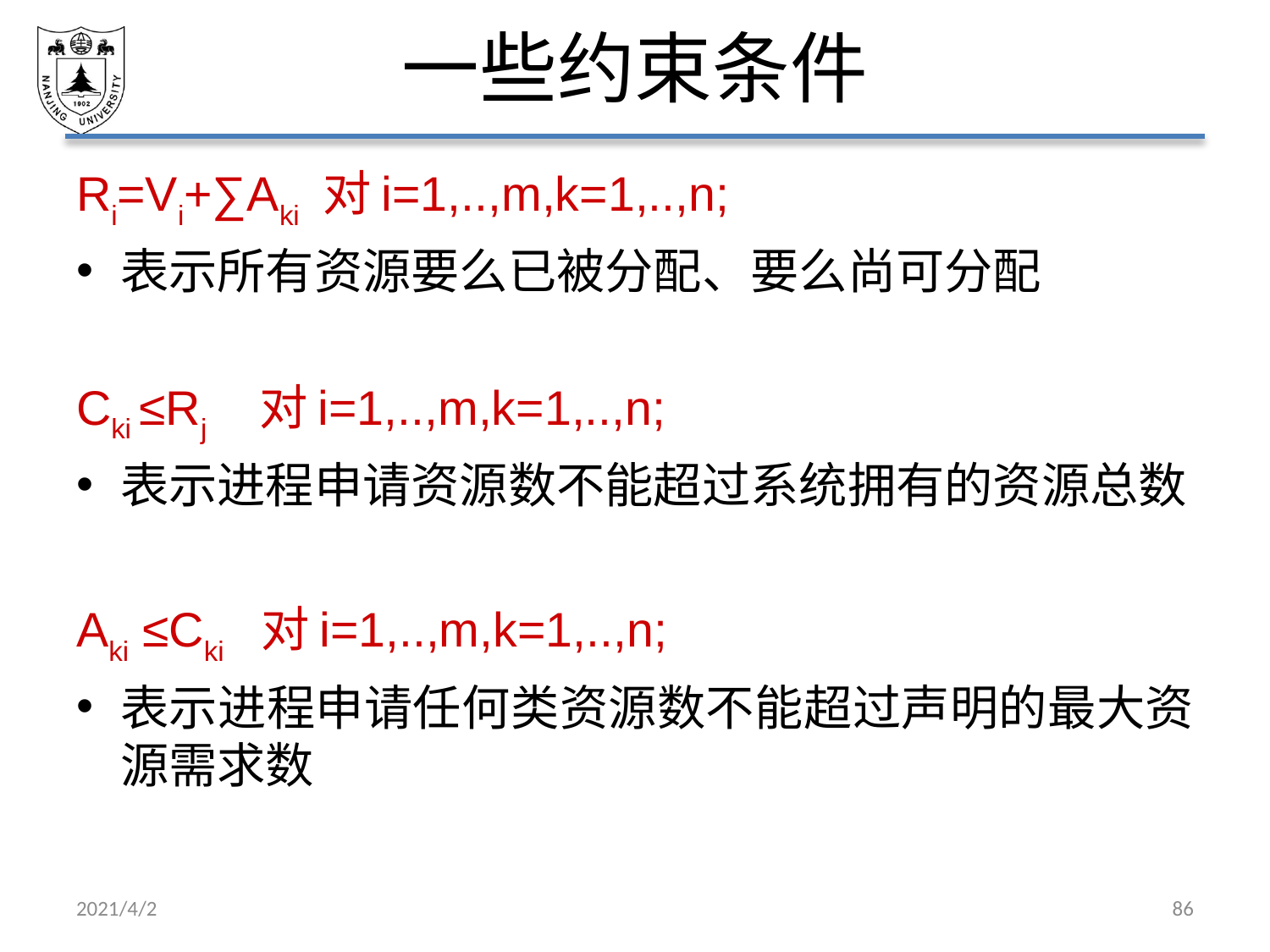

# 一些约束条件
Ri=Vi+∑Aki 对i=1,..,m,k=1,..,n;
表示所有资源要么已被分配、要么尚可分配

Cki ≤Rj    对i=1,..,m,k=1,..,n;
表示进程申请资源数不能超过系统拥有的资源总数

Aki ≤Cki  对i=1,..,m,k=1,..,n;
表示进程申请任何类资源数不能超过声明的最大资源需求数

2021/4/2
86